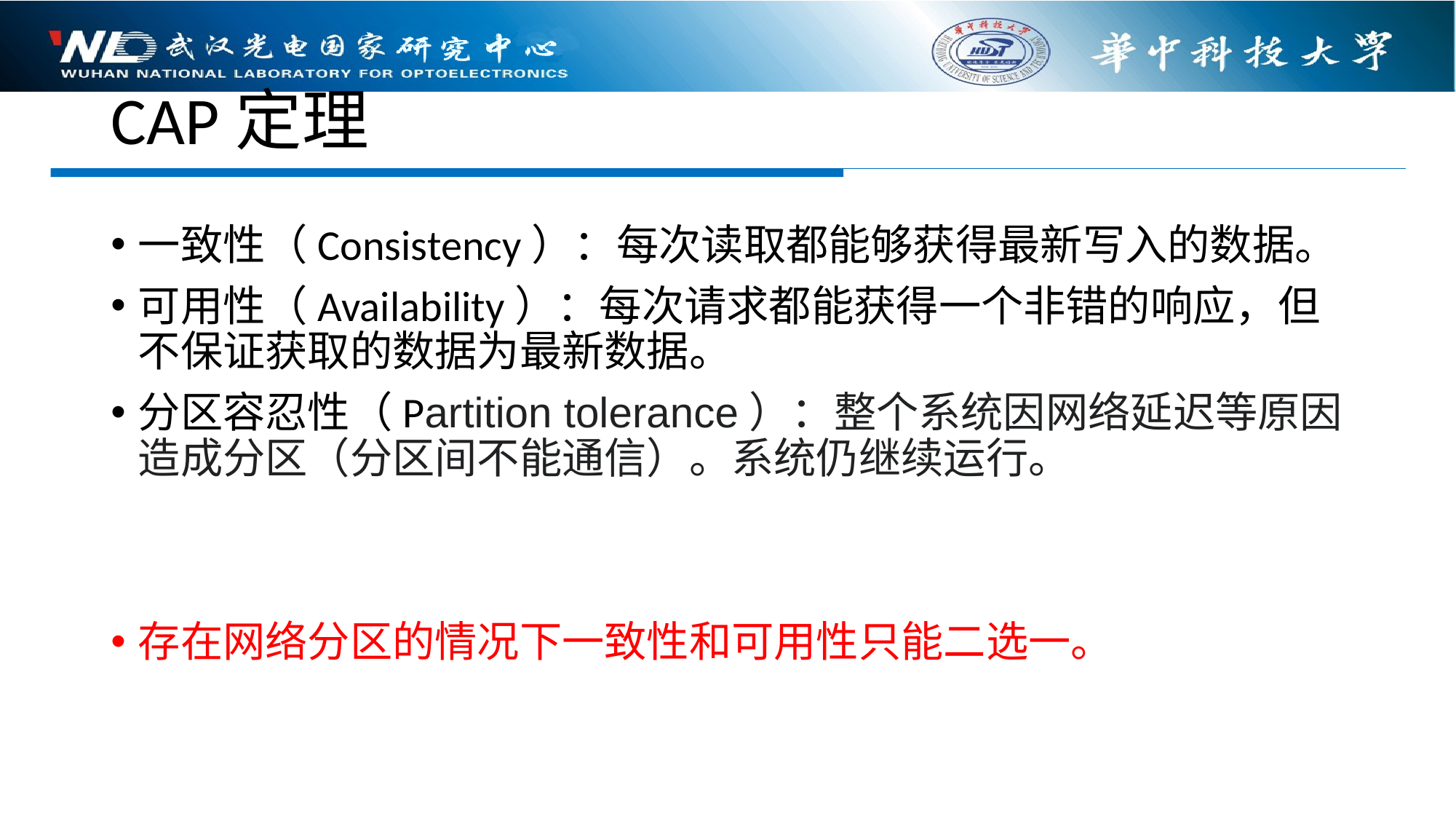

# CAP定理
一致性（Consistency）：每次读取都能够获得最新写入的数据。
可用性（Availability）：每次请求都能获得一个非错的响应，但不保证获取的数据为最新数据。
分区容忍性（Partition tolerance）：整个系统因网络延迟等原因造成分区（分区间不能通信）。系统仍继续运行。

存在网络分区的情况下一致性和可用性只能二选一。